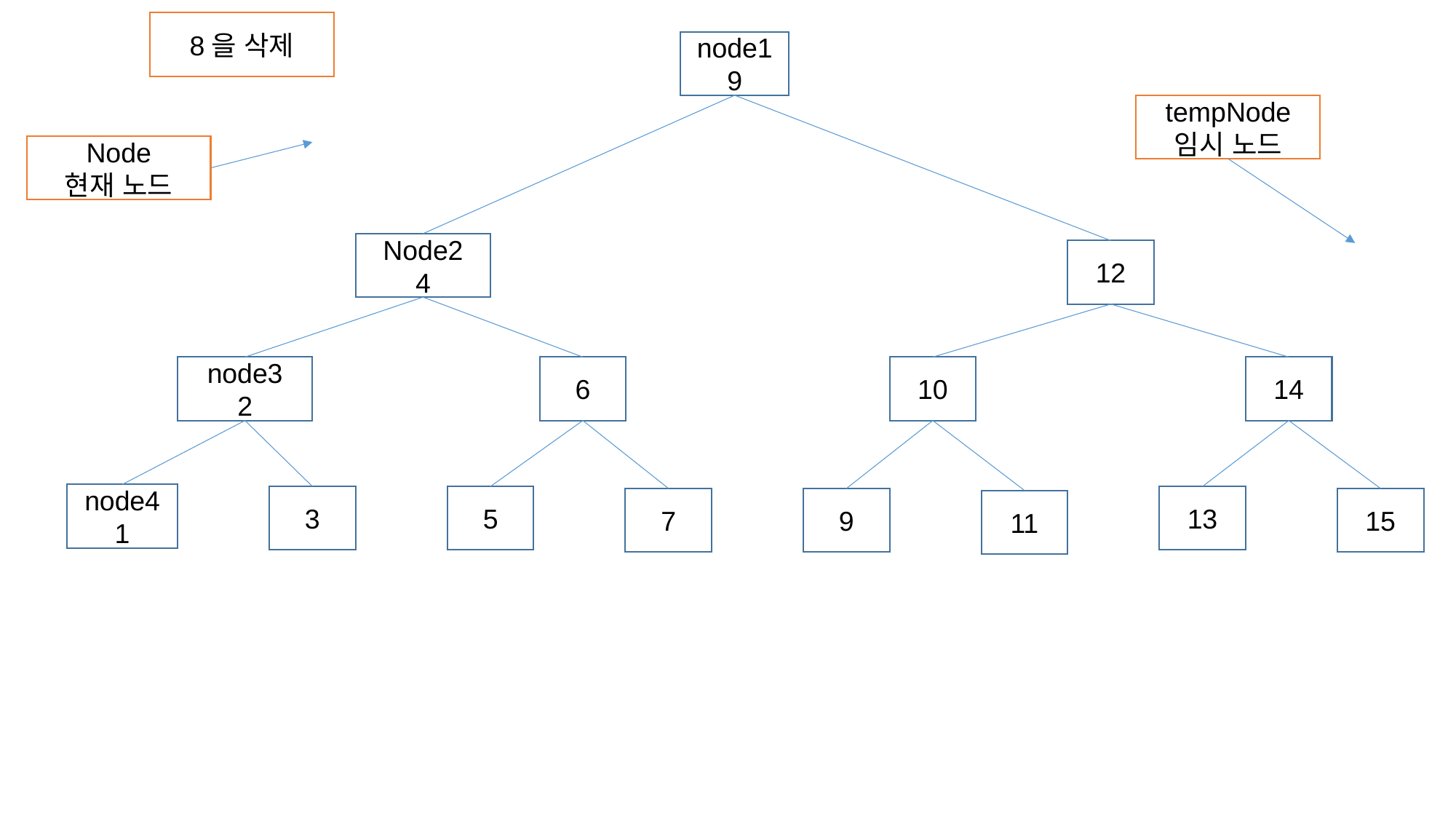

8을 삭제
node1
9
tempNode
임시 노드
Node
현재 노드
Node2
4
12
node3
2
6
10
14
node4
1
3
5
13
7
9
15
11